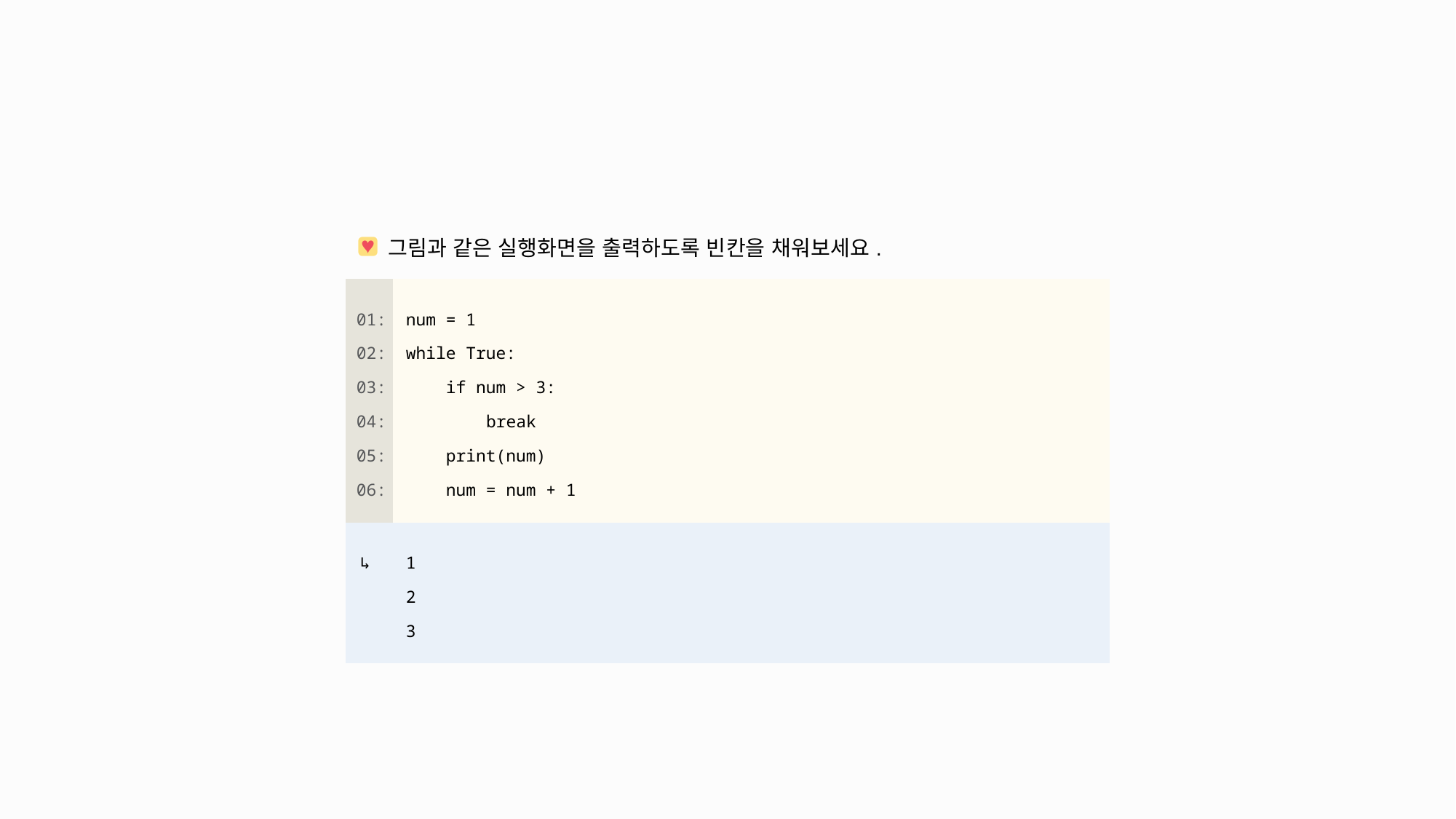

| 그림과 같은 실행화면을 출력하도록 빈칸을 채워보세요. |  |
| --- | --- |
| 01: 02: 03: 04: 05: 06: | num = 1 while True: if num > 3: break print(num) num = num + 1 |
| ↳ | 1 2 3 |